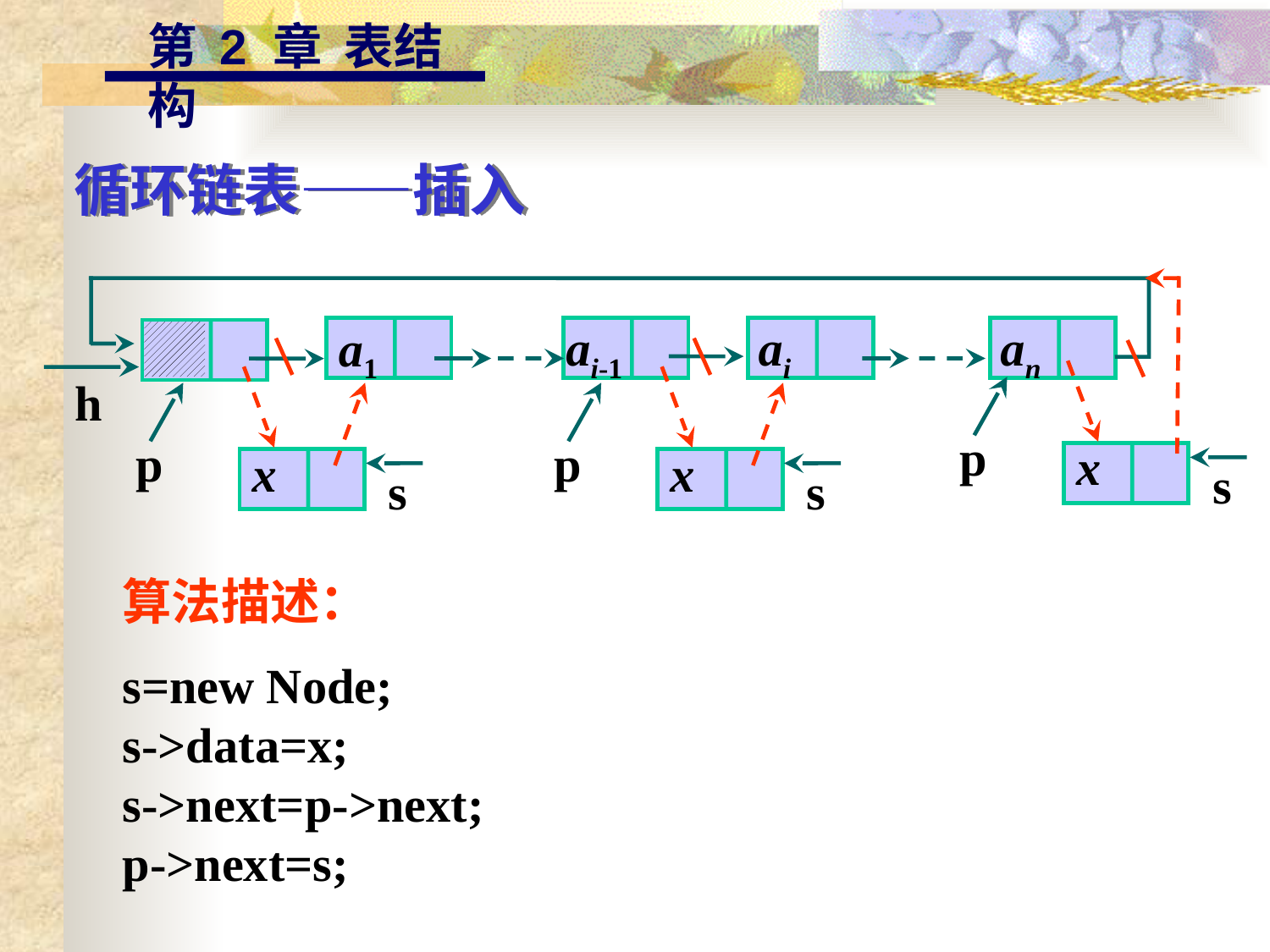

第 2 章  表结构

循环链表——插入

ai-1

ai

an

a1

h

p

p

p

x

s

x

s

x

s

算法描述：
s=new Node;
s->data=x;
s->next=p->next;
p->next=s;